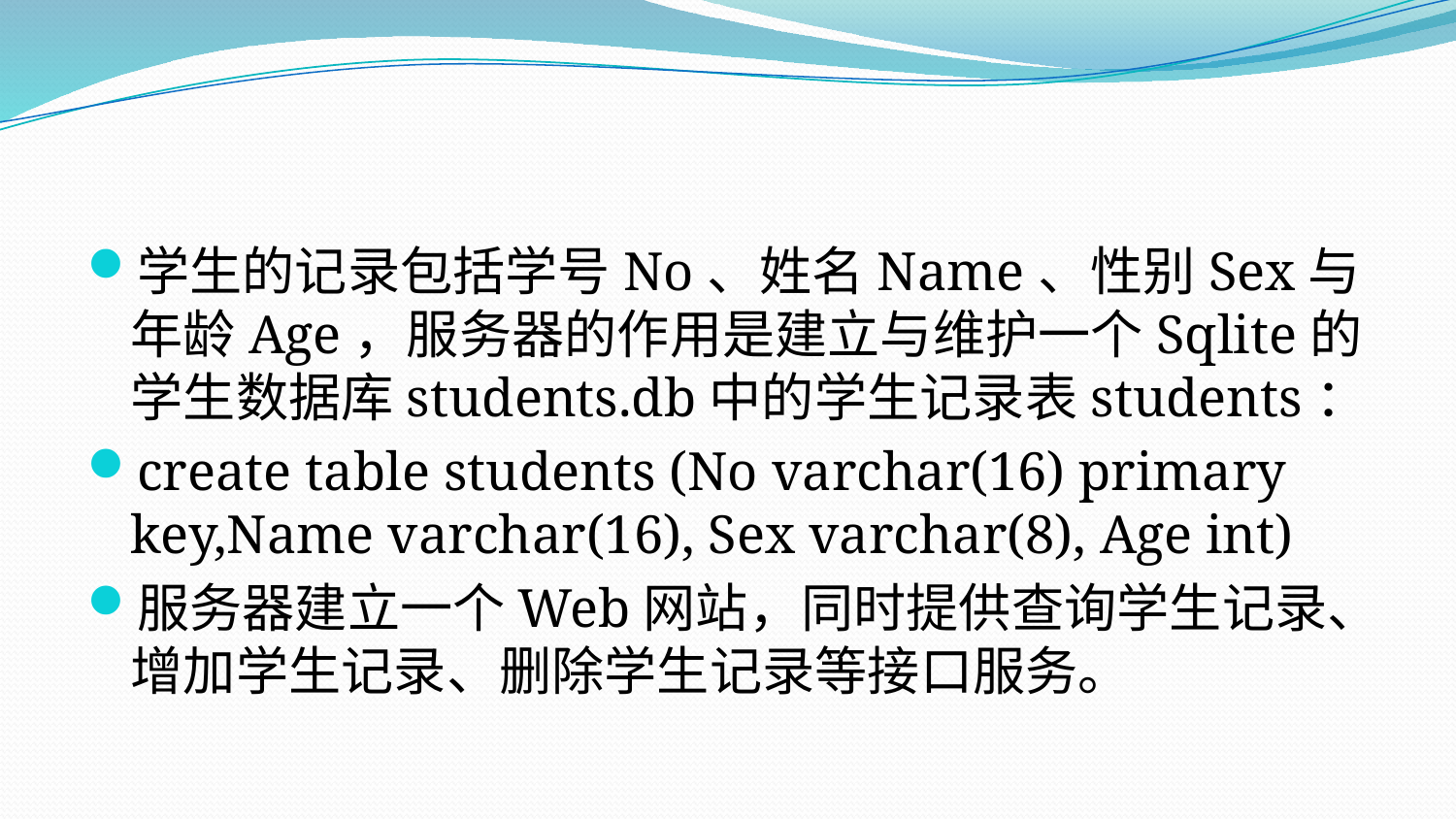

#
学生的记录包括学号No、姓名Name、性别Sex与年龄Age，服务器的作用是建立与维护一个Sqlite的学生数据库students.db中的学生记录表students：
create table students (No varchar(16) primary key,Name varchar(16), Sex varchar(8), Age int)
服务器建立一个Web网站，同时提供查询学生记录、增加学生记录、删除学生记录等接口服务。